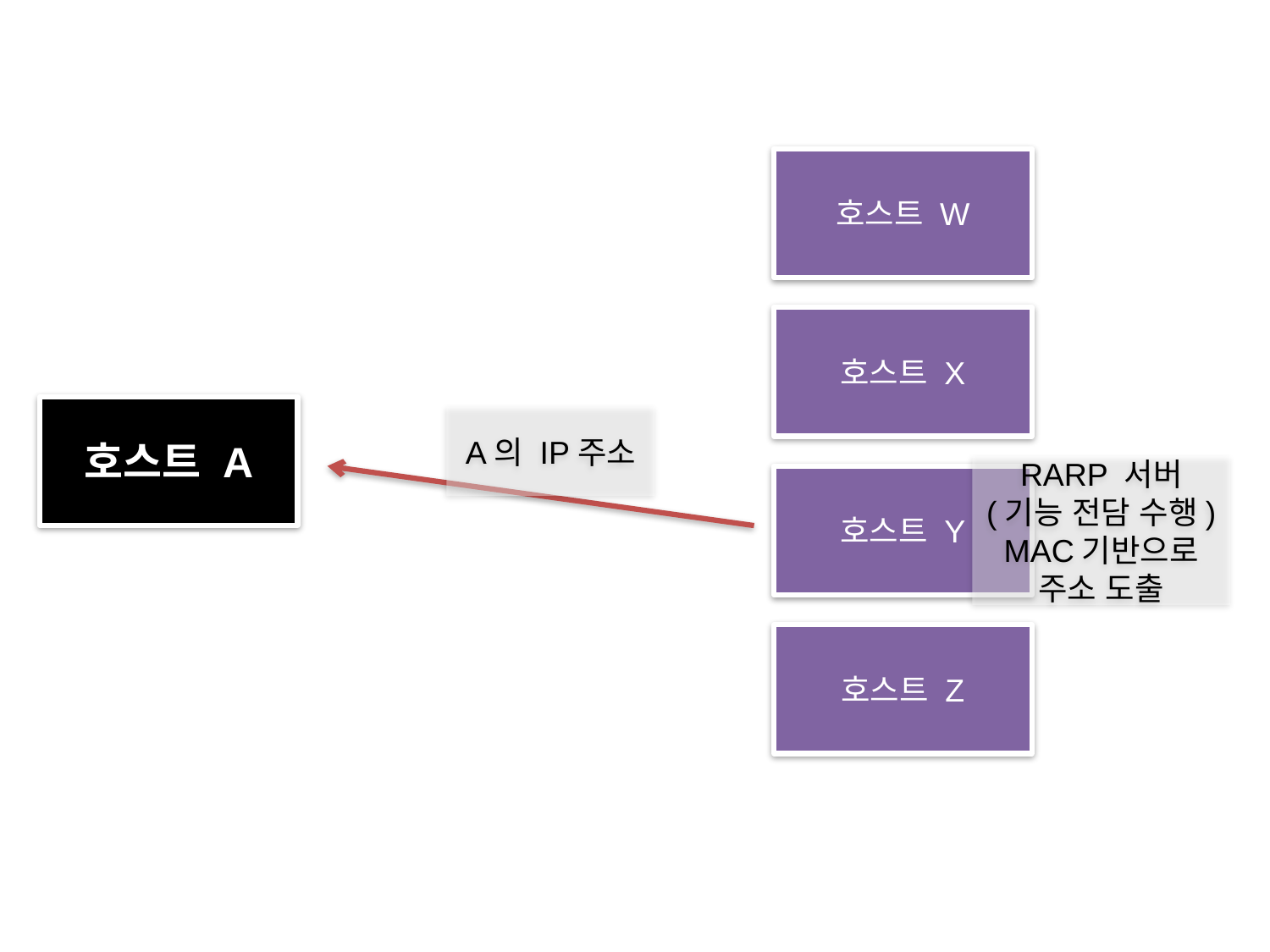

호스트 W
호스트 X
호스트 A
A의 IP주소
RARP 서버
(기능 전담 수행)
MAC기반으로 주소 도출
호스트 Y
호스트 Z